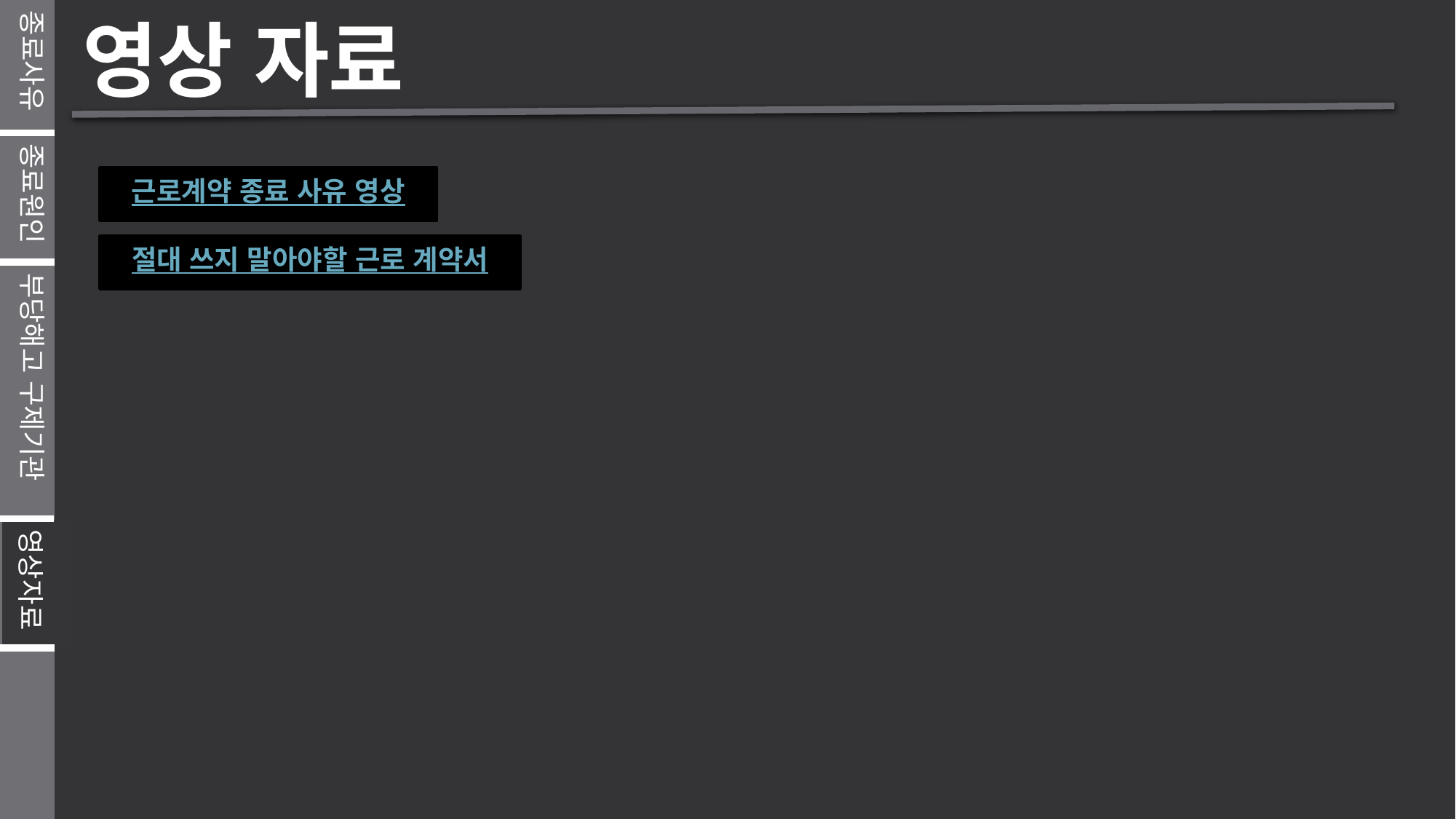

종료사유
# 영상 자료
종료원인
근로계약 종료 사유 영상
절대 쓰지 말아야할 근로 계약서
부당해고 구제기관
영상자료